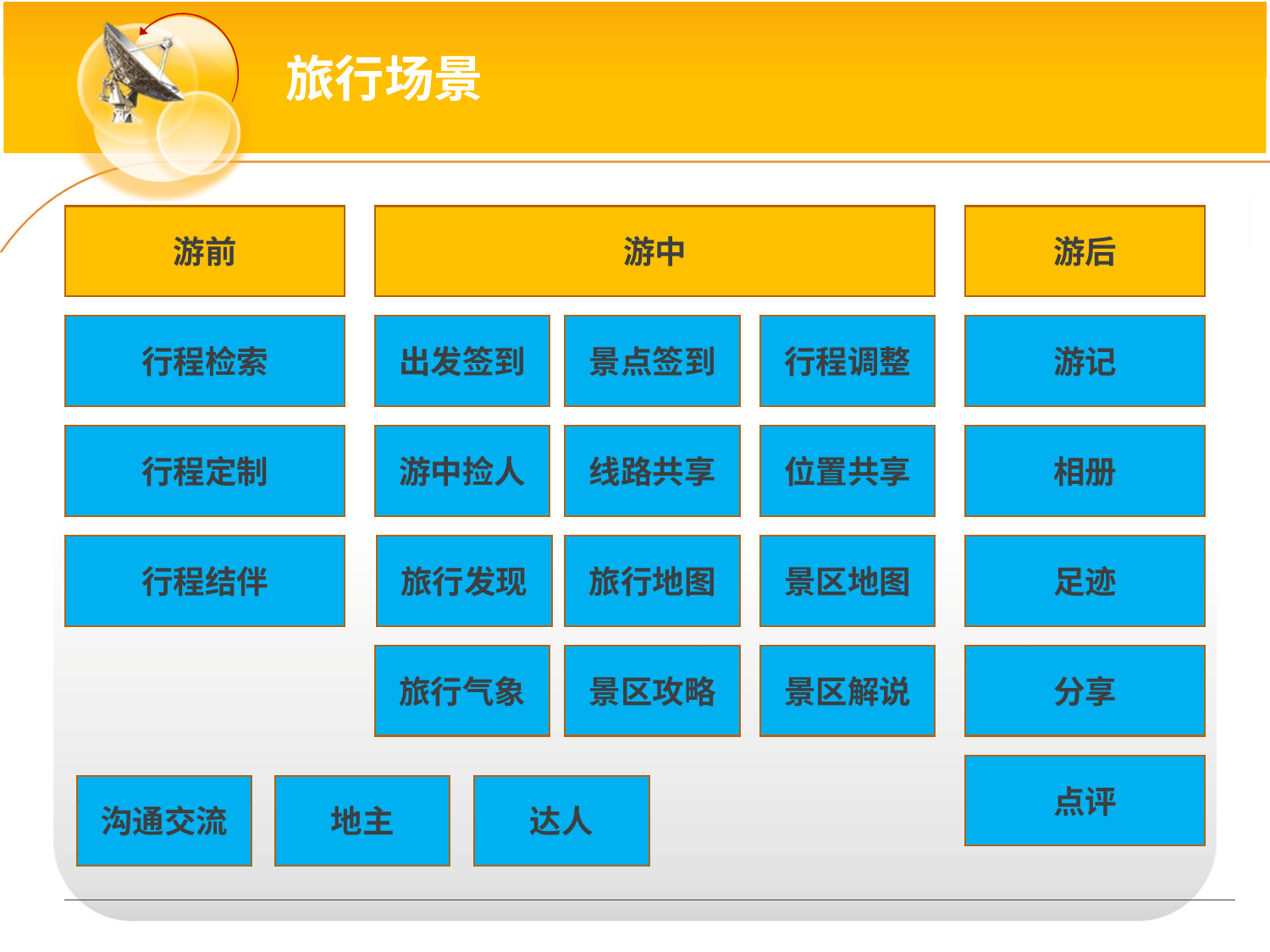

# 旅行场景
游前
游中
游后
行程检索
出发签到
景点签到
行程调整
游记
行程定制
游中捡人
线路共享
位置共享
相册
行程结伴
旅行发现
旅行地图
景区地图
足迹
旅行气象
景区攻略
景区解说
分享
点评
沟通交流
地主
达人